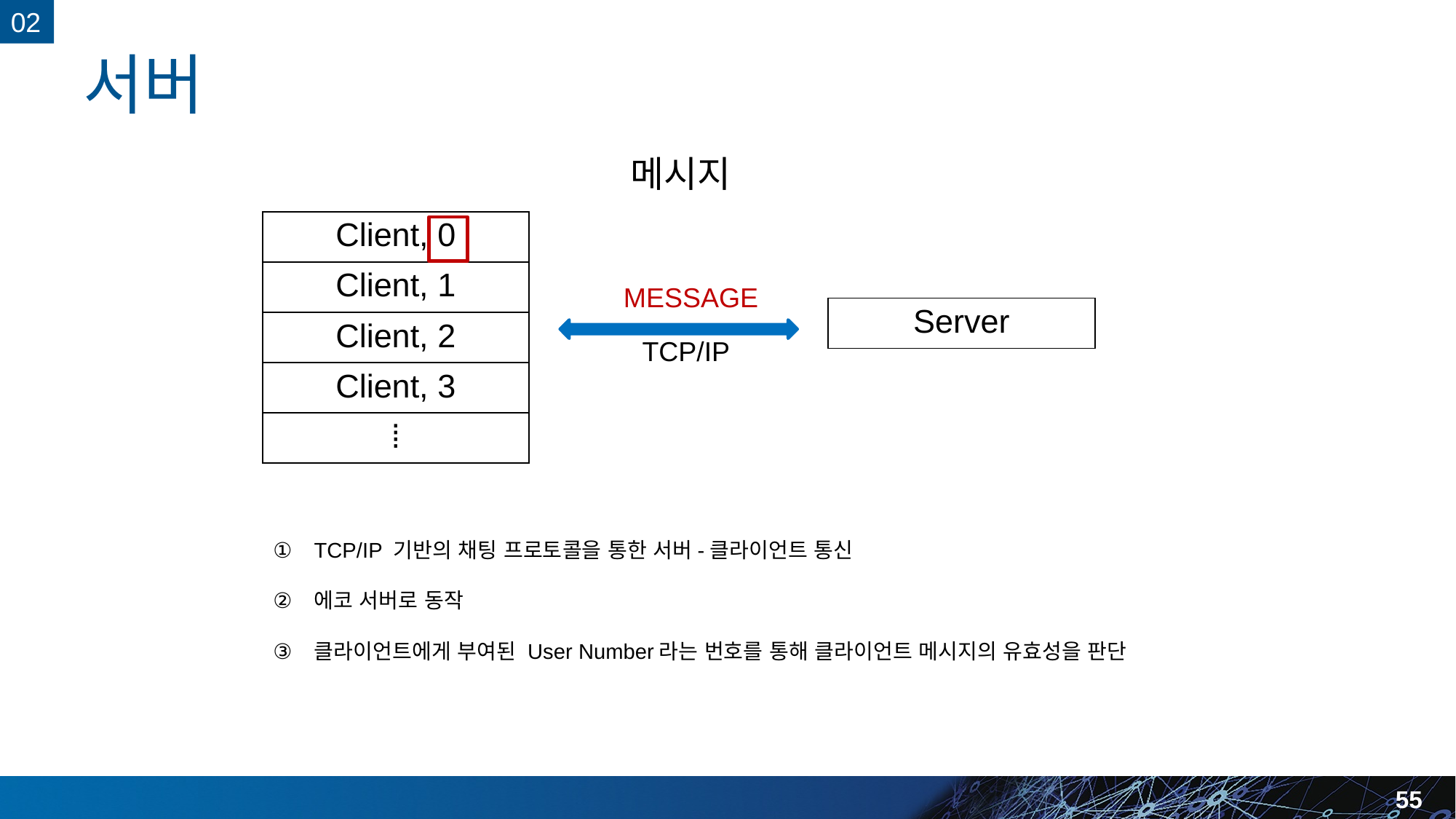

02
# 서버
메시지
| Client, 0 |
| --- |
| Client, 1 |
| Client, 2 |
| Client, 3 |
| ⁞ |

MESSAGE
| Server |
| --- |

TCP/IP

TCP/IP 기반의 채팅 프로토콜을 통한 서버-클라이언트 통신

에코 서버로 동작

클라이언트에게 부여된 User Number라는 번호를 통해 클라이언트 메시지의 유효성을 판단

55